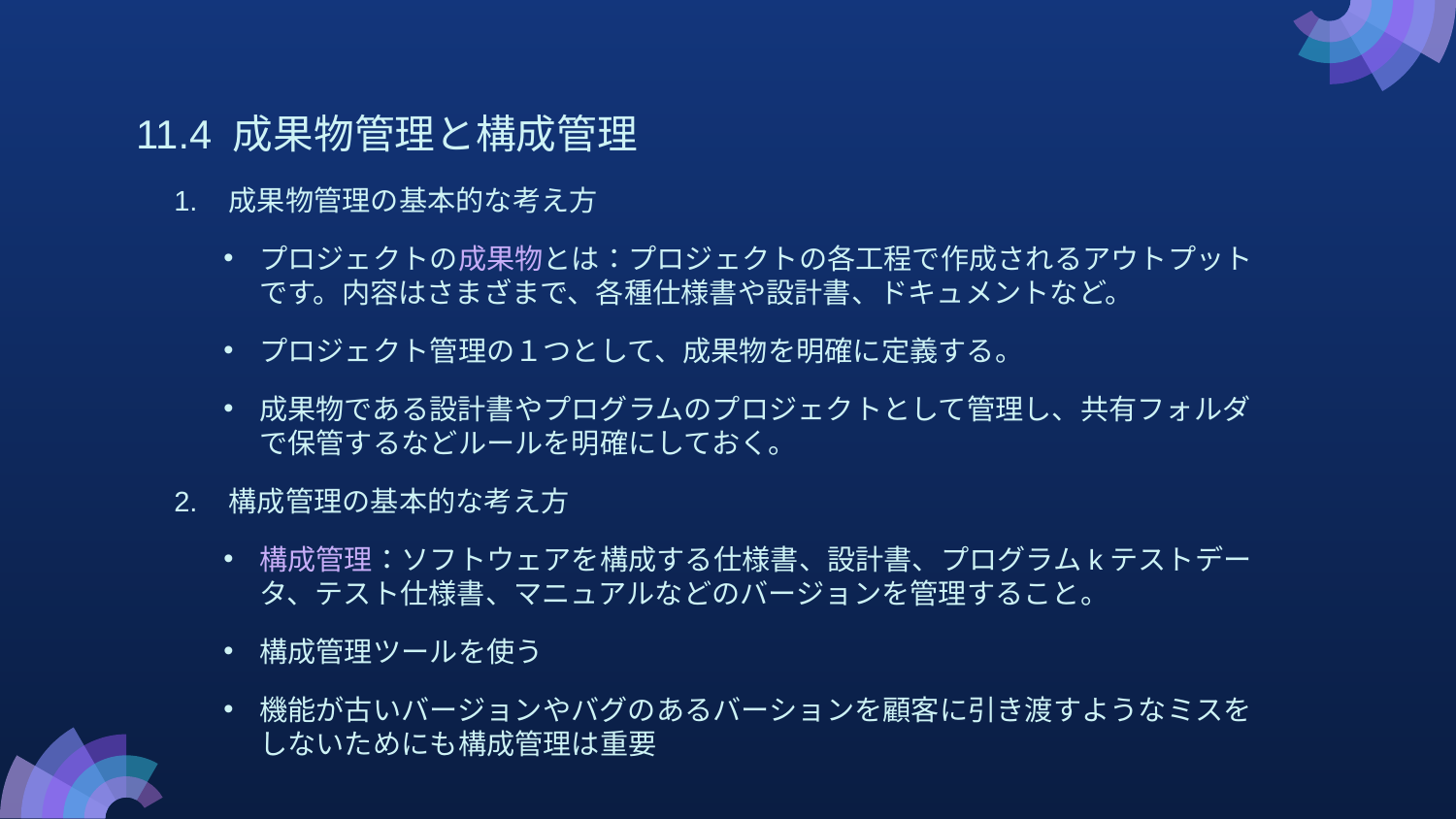

11.4 成果物管理と構成管理
成果物管理の基本的な考え方
プロジェクトの成果物とは：プロジェクトの各工程で作成されるアウトプットです。内容はさまざまで、各種仕様書や設計書、ドキュメントなど。
プロジェクト管理の１つとして、成果物を明確に定義する。
成果物である設計書やプログラムのプロジェクトとして管理し、共有フォルダで保管するなどルールを明確にしておく。
構成管理の基本的な考え方
構成管理：ソフトウェアを構成する仕様書、設計書、プログラムkテストデータ、テスト仕様書、マニュアルなどのバージョンを管理すること。
構成管理ツールを使う
機能が古いバージョンやバグのあるバーションを顧客に引き渡すようなミスをしないためにも構成管理は重要